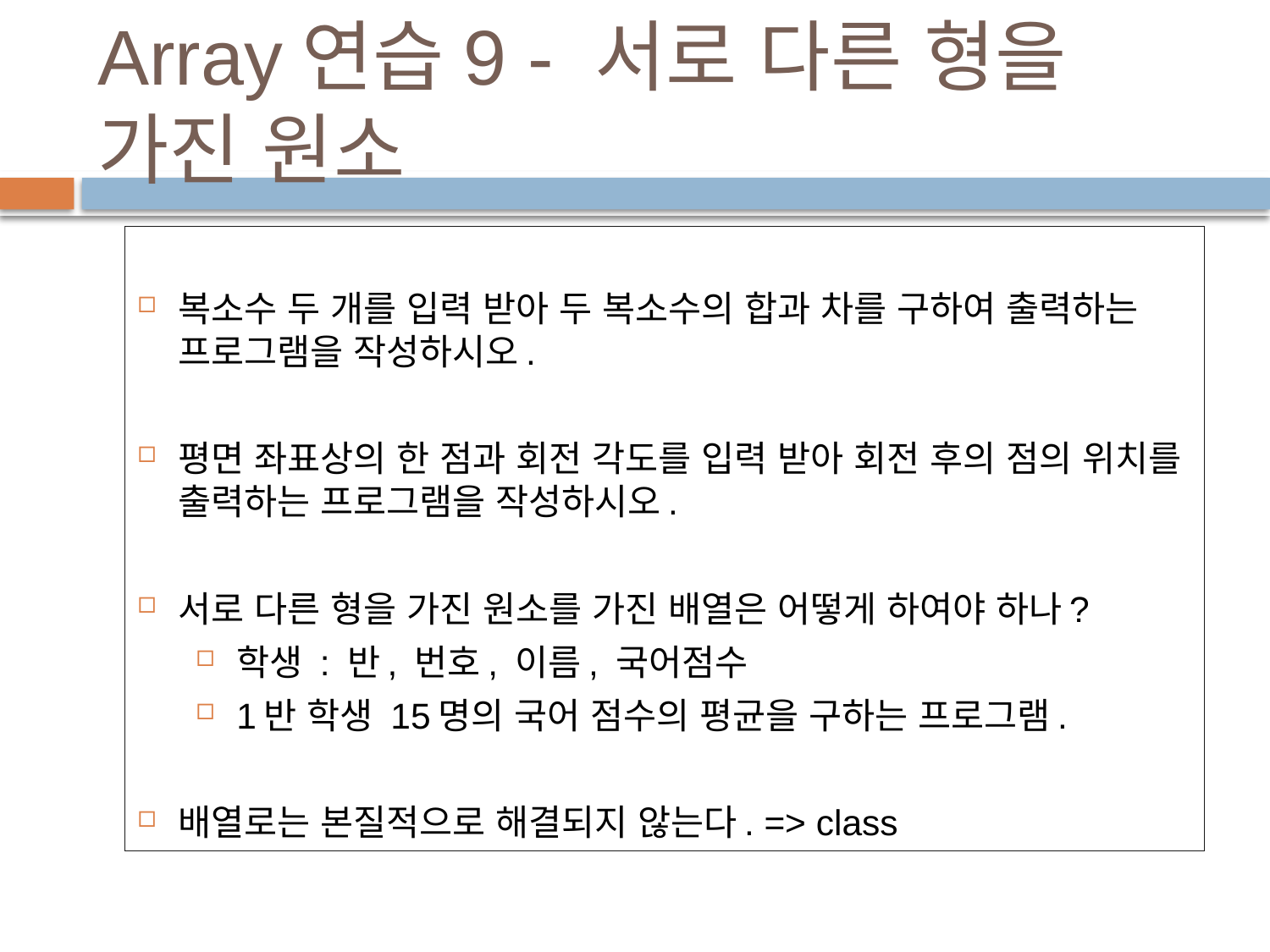

# Array연습9 - 서로 다른 형을 가진 원소

복소수 두 개를 입력 받아 두 복소수의 합과 차를 구하여 출력하는 프로그램을 작성하시오.

평면 좌표상의 한 점과 회전 각도를 입력 받아 회전 후의 점의 위치를 출력하는 프로그램을 작성하시오.

서로 다른 형을 가진 원소를 가진 배열은 어떻게 하여야 하나?
학생 : 반, 번호, 이름, 국어점수
1반 학생 15명의 국어 점수의 평균을 구하는 프로그램.

배열로는 본질적으로 해결되지 않는다. => class